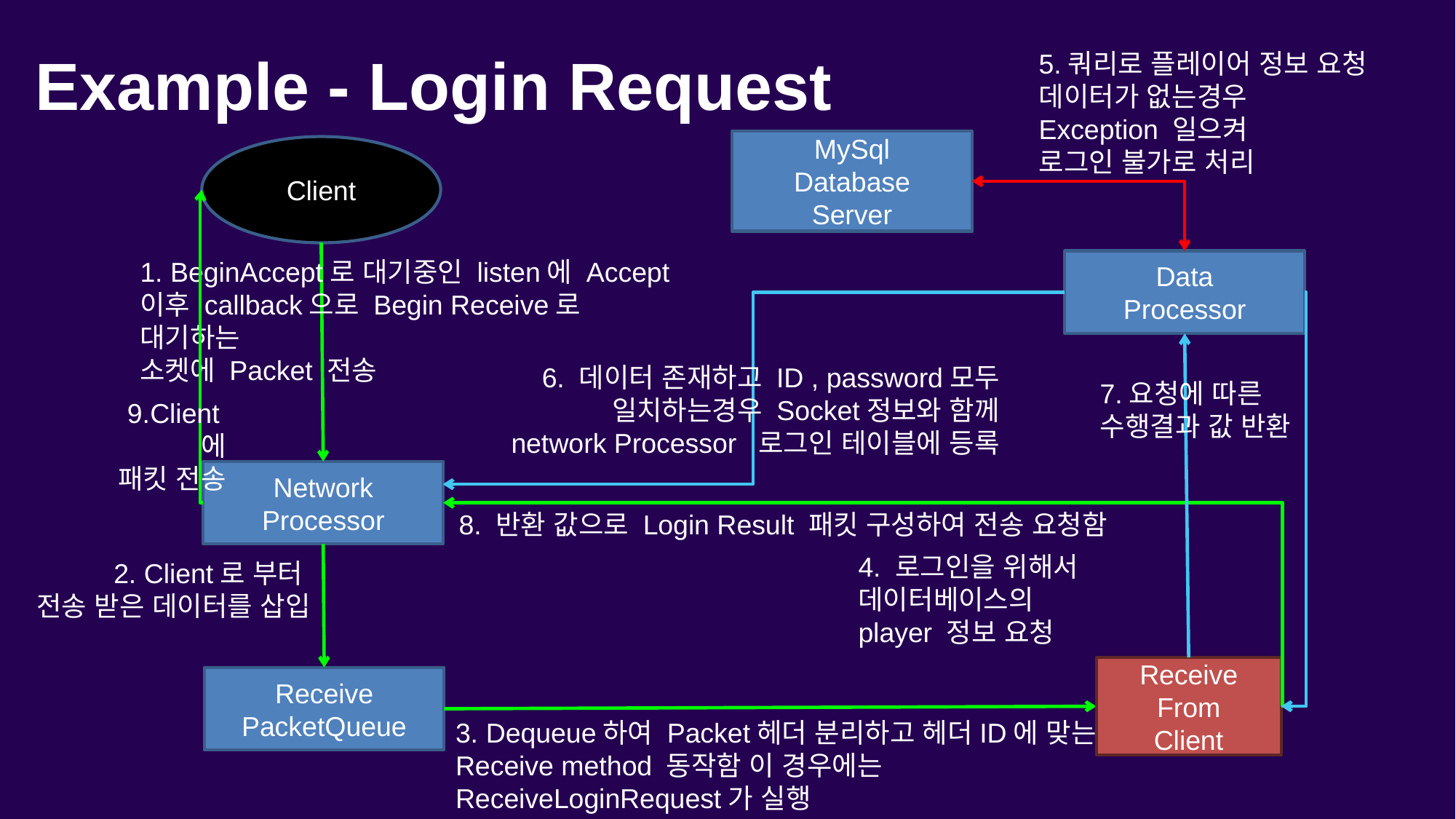

# Example - Login Request
5.쿼리로 플레이어 정보 요청
데이터가 없는경우
Exception 일으켜
로그인 불가로 처리
MySql
Database
Server
Client
1. BeginAccept로 대기중인 listen에 Accept
이후 callback으로 Begin Receive로 대기하는
소켓에 Packet 전송
Data
Processor
6. 데이터 존재하고 ID , password모두
일치하는경우 Socket정보와 함께
network Processor  로그인 테이블에 등록
7.요청에 따른
수행결과 값 반환
9.Client에
패킷 전송
Network
Processor
8. 반환 값으로 Login Result 패킷 구성하여 전송 요청함
4. 로그인을 위해서
데이터베이스의
player 정보 요청
2. Client로 부터
전송 받은 데이터를 삽입
Receive
From
Client
Receive
PacketQueue
3. Dequeue하여 Packet헤더 분리하고 헤더ID에 맞는 Receive method 동작함 이 경우에는
ReceiveLoginRequest가 실행